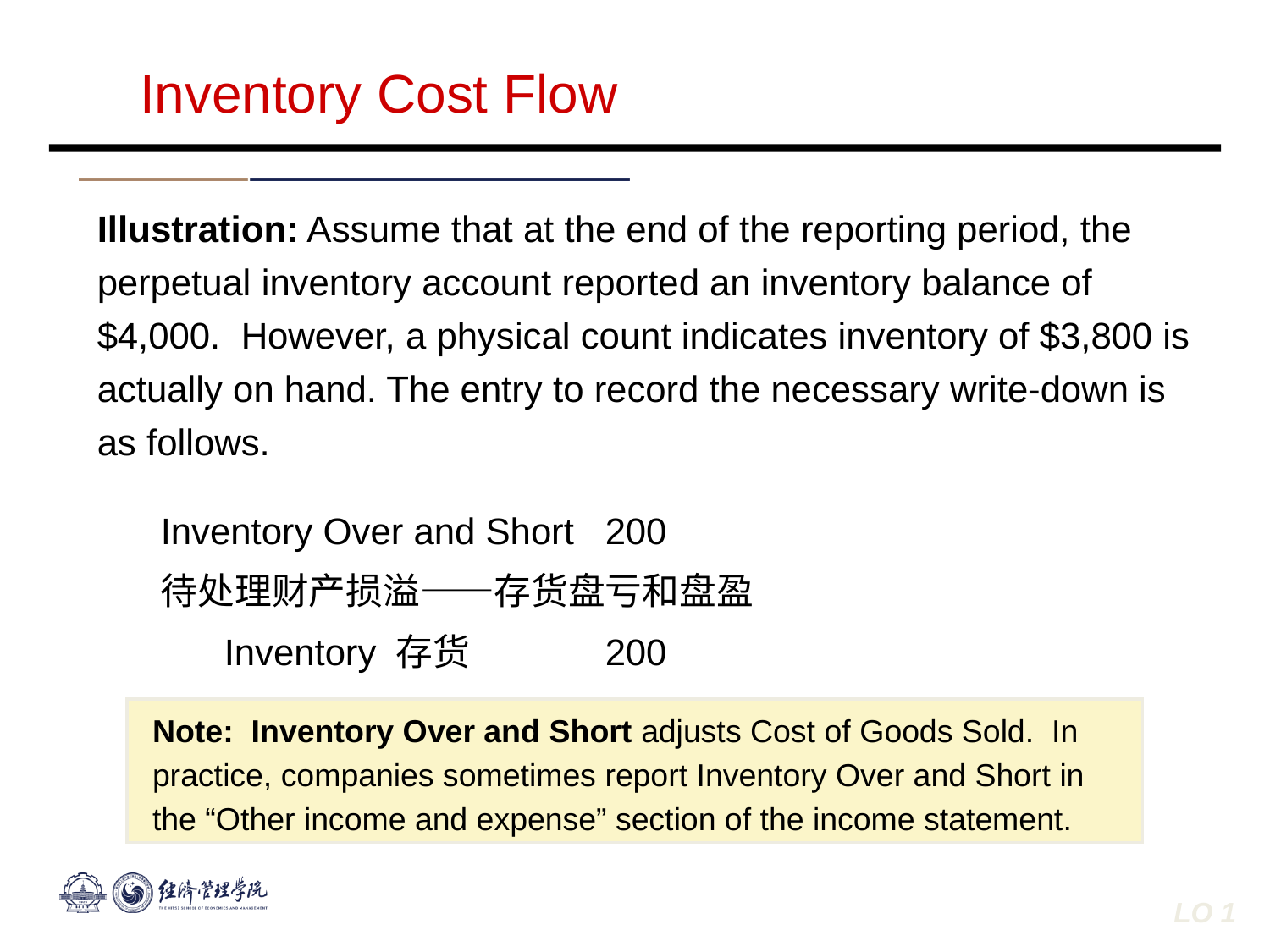

Inventory Cost Flow

Illustration: Assume that at the end of the reporting period, the perpetual inventory account reported an inventory balance of $4,000.  However, a physical count indicates inventory of $3,800 is actually on hand. The entry to record the necessary write-down is as follows.
Inventory Over and Short 	200
待处理财产损溢——存货盘亏和盘盈
	Inventory 存货		200
Note:  Inventory Over and Short adjusts Cost of Goods Sold.  In practice, companies sometimes report Inventory Over and Short in the “Other income and expense” section of the income statement.
LO 1